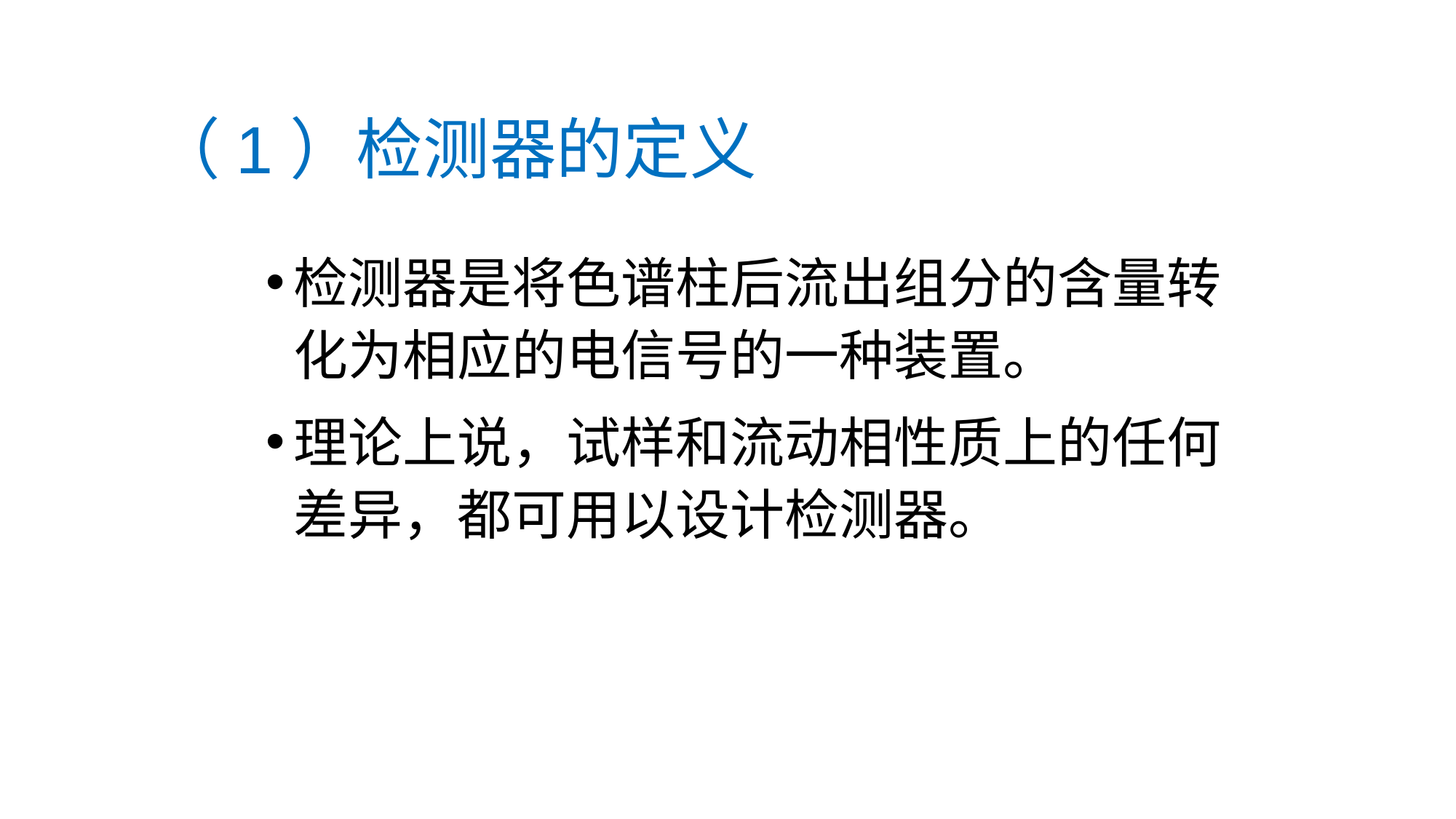

（1）检测器的定义
检测器是将色谱柱后流出组分的含量转化为相应的电信号的一种装置。
理论上说，试样和流动相性质上的任何差异，都可用以设计检测器。